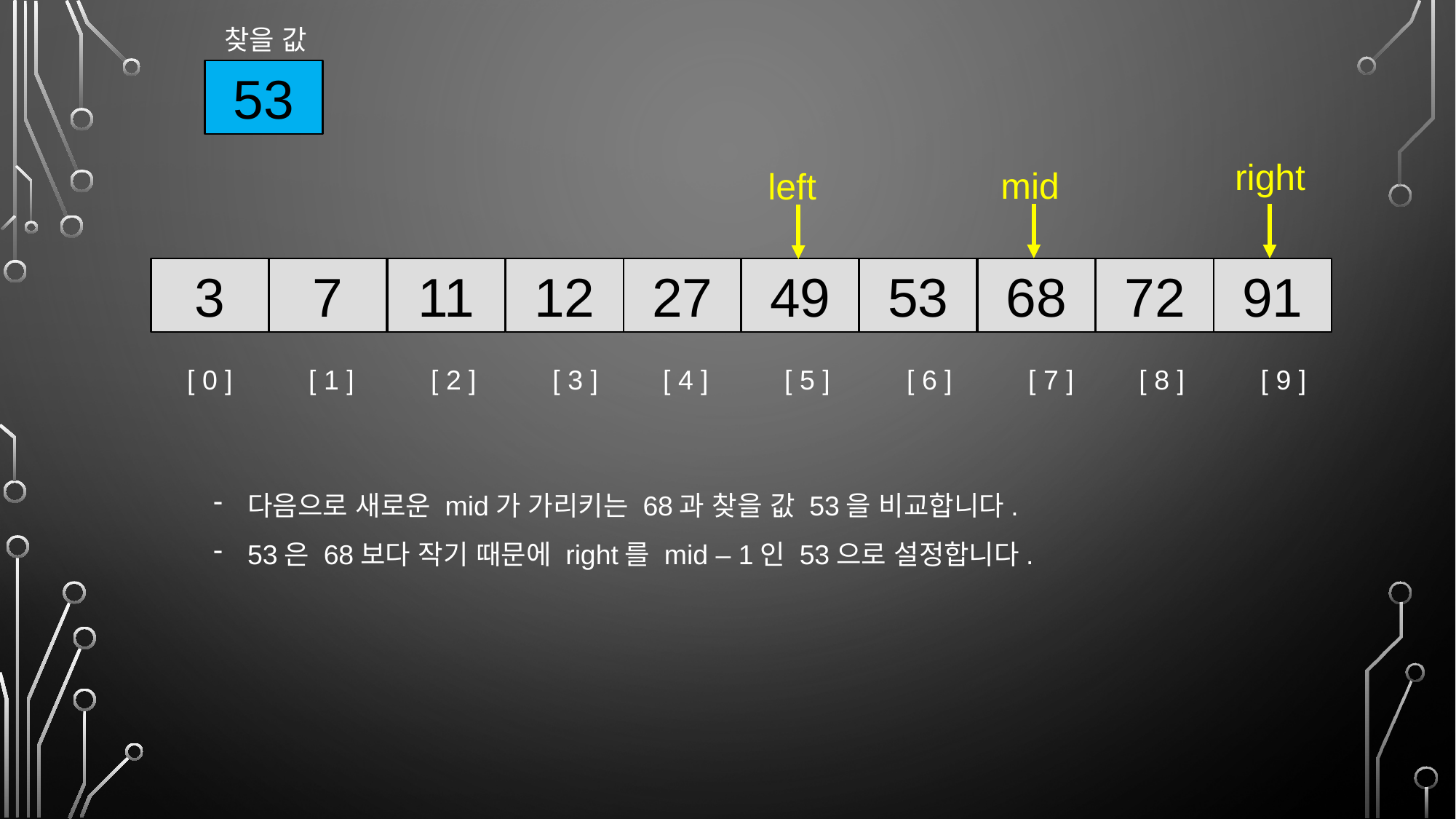

찾을 값
53
right
mid
left
11
12
27
68
72
91
3
7
49
53
 [ 2 ]
 [ 3 ]
 [ 6 ]
 [ 7 ]
 [ 8 ]
 [ 9 ]
 [ 0 ]
 [ 1 ]
 [ 4 ]
 [ 5 ]
다음으로 새로운 mid가 가리키는 68과 찾을 값 53을 비교합니다.
53은 68보다 작기 때문에 right를 mid – 1인 53으로 설정합니다.